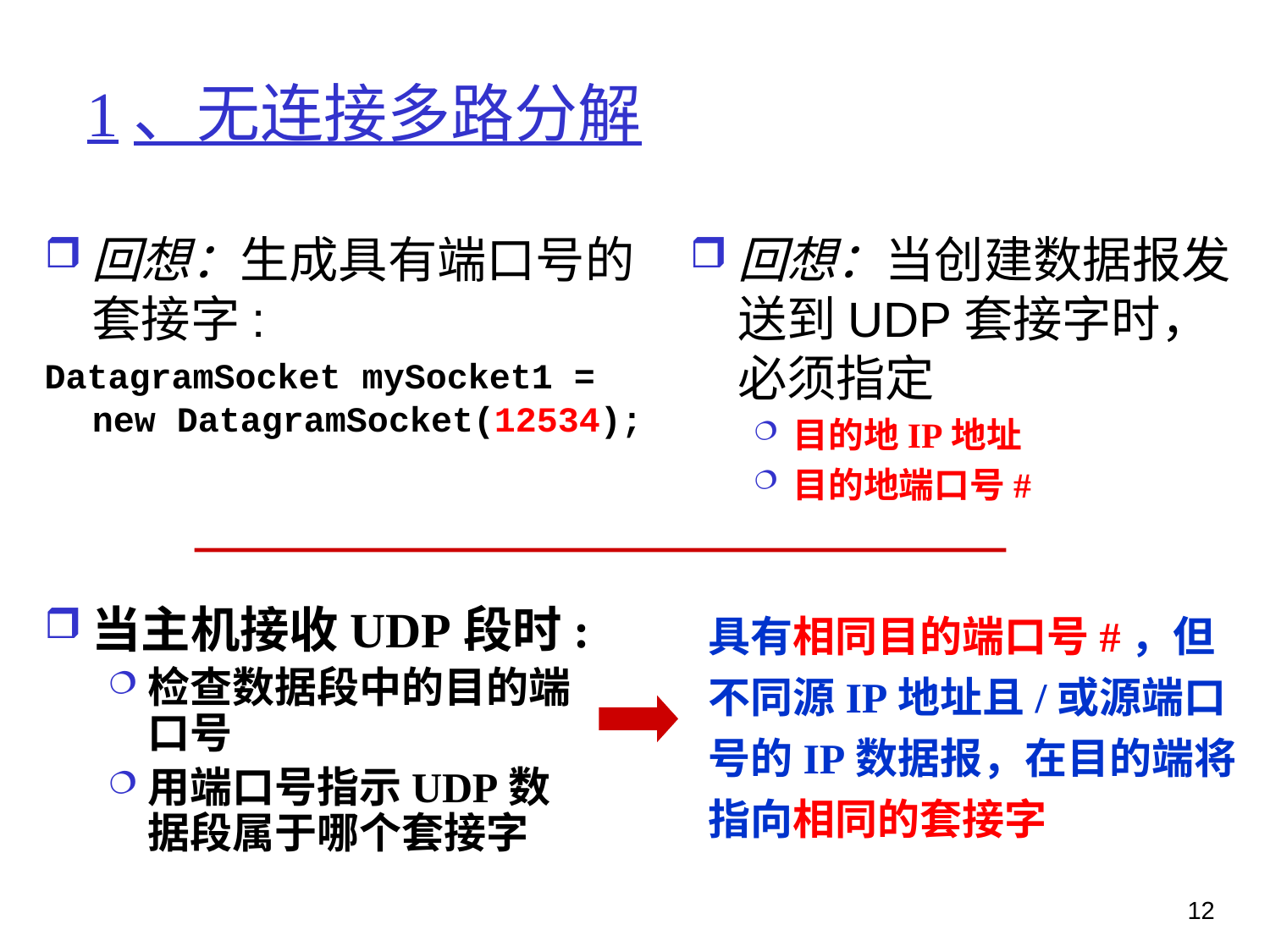

# 1、无连接多路分解
回想：生成具有端口号的套接字:
DatagramSocket mySocket1 = new DatagramSocket(12534);
回想：当创建数据报发送到UDP套接字时，必须指定
目的地IP地址
目的地端口号#

当主机接收UDP段时:
检查数据段中的目的端口号
用端口号指示UDP数据段属于哪个套接字
具有相同目的端口号#，但不同源IP地址且/或源端口号的IP数据报，在目的端将指向相同的套接字

12